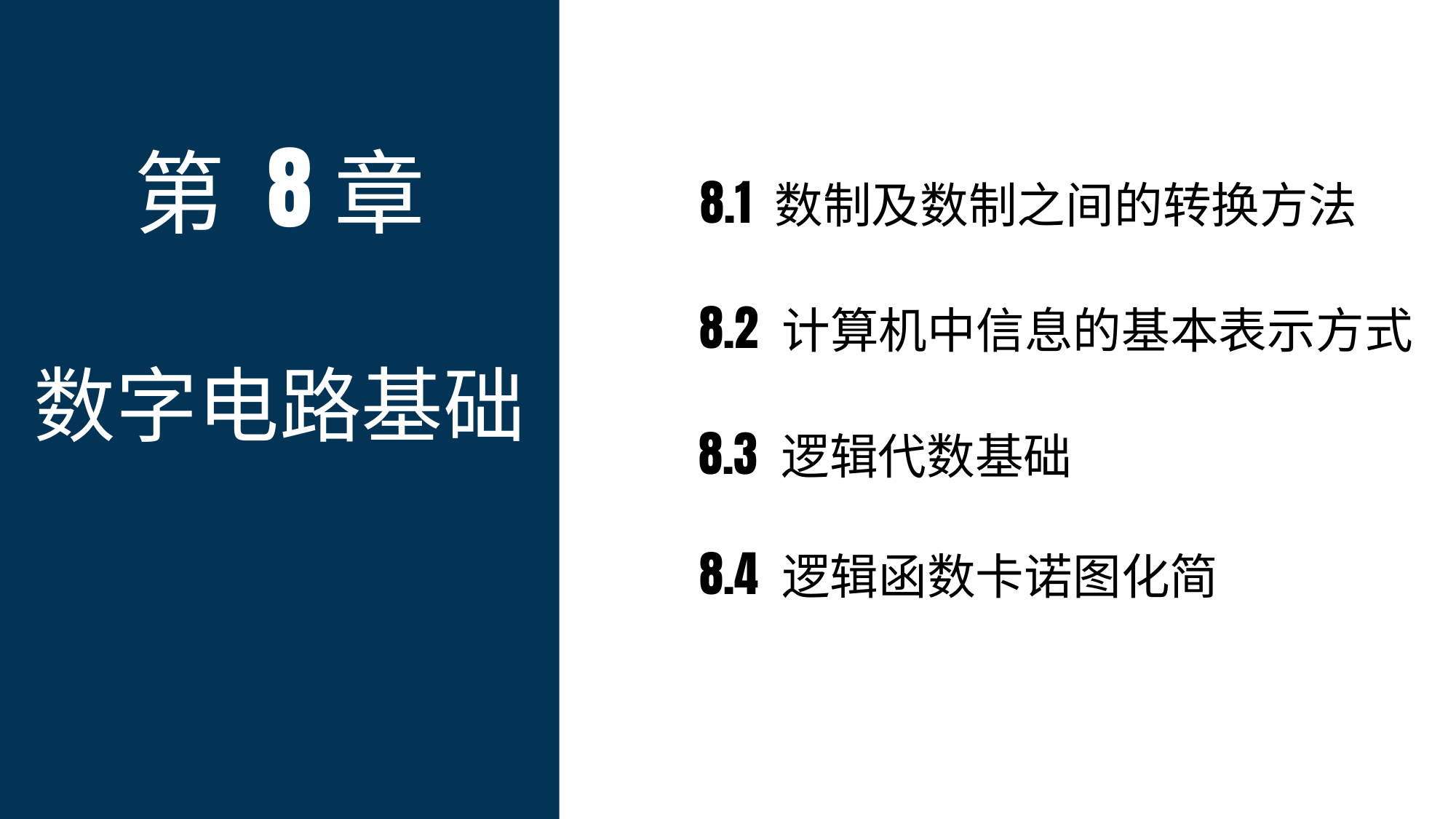

第 8章

数字电路基础
8.1 数制及数制之间的转换方法
8.2 计算机中信息的基本表示方式
8.3 逻辑代数基础
8.4 逻辑函数卡诺图化简